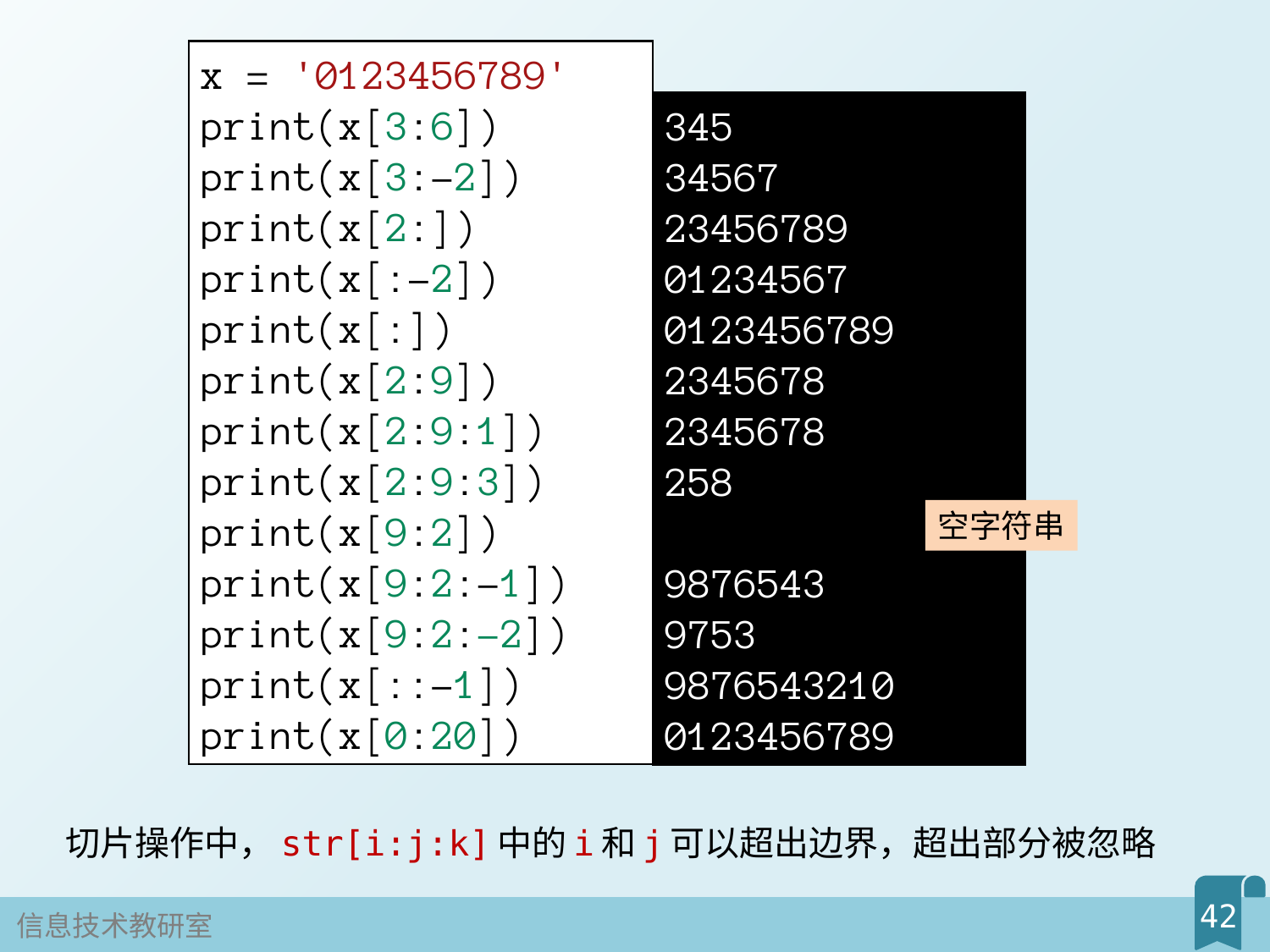

x = '0123456789'
print(x[3:6])
print(x[3:-2])
print(x[2:])
print(x[:-2])
print(x[:])
print(x[2:9])
print(x[2:9:1])
print(x[2:9:3])
print(x[9:2])
print(x[9:2:-1])
print(x[9:2:-2])
print(x[::-1])
print(x[0:20])
345
34567
23456789
01234567
0123456789
2345678
2345678
258

9876543
9753
9876543210
0123456789
空字符串
切片操作中，str[i:j:k]中的i和j可以超出边界，超出部分被忽略
42